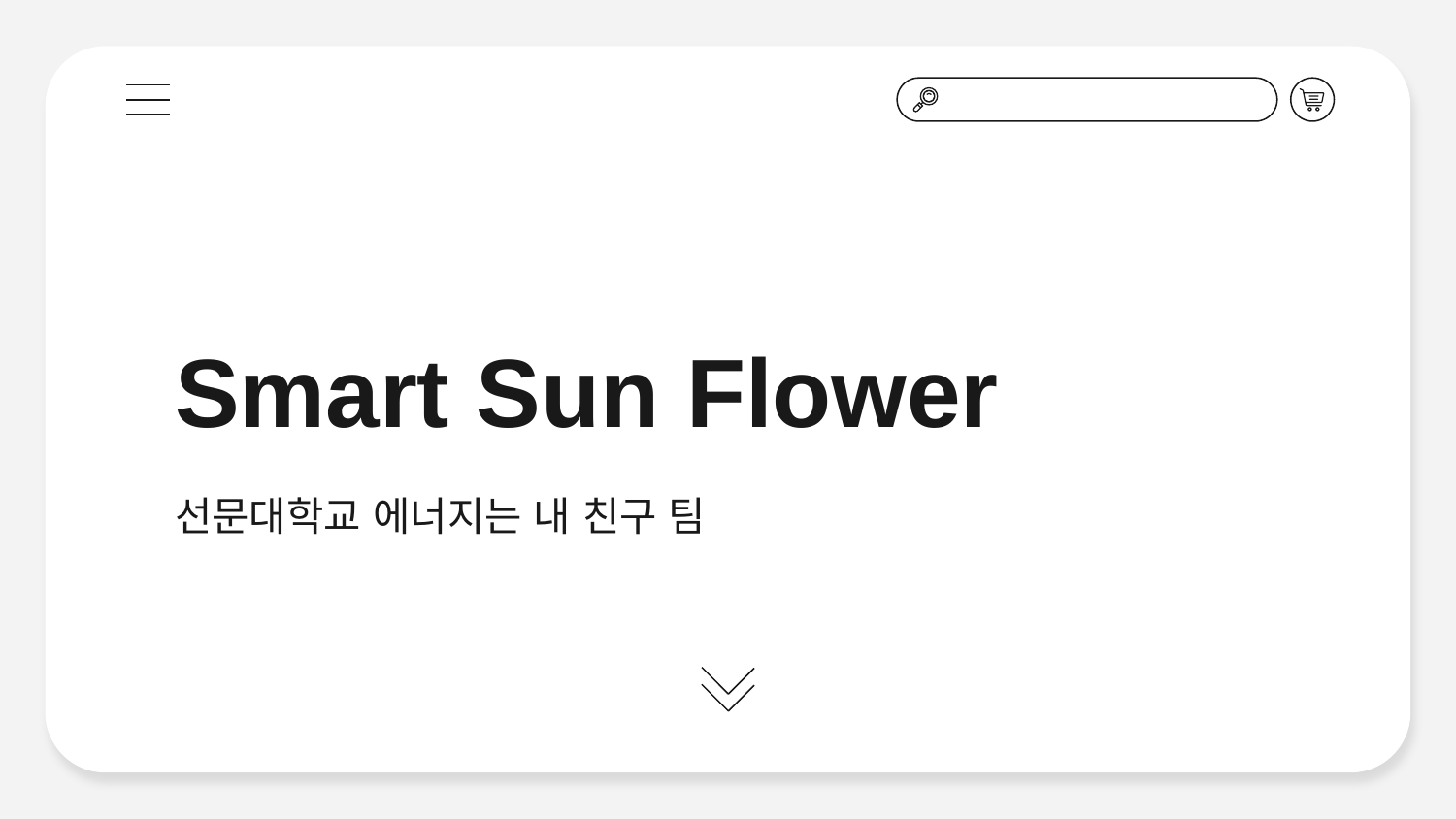

Smart Sun Flower
선문대학교 에너지는 내 친구 팀